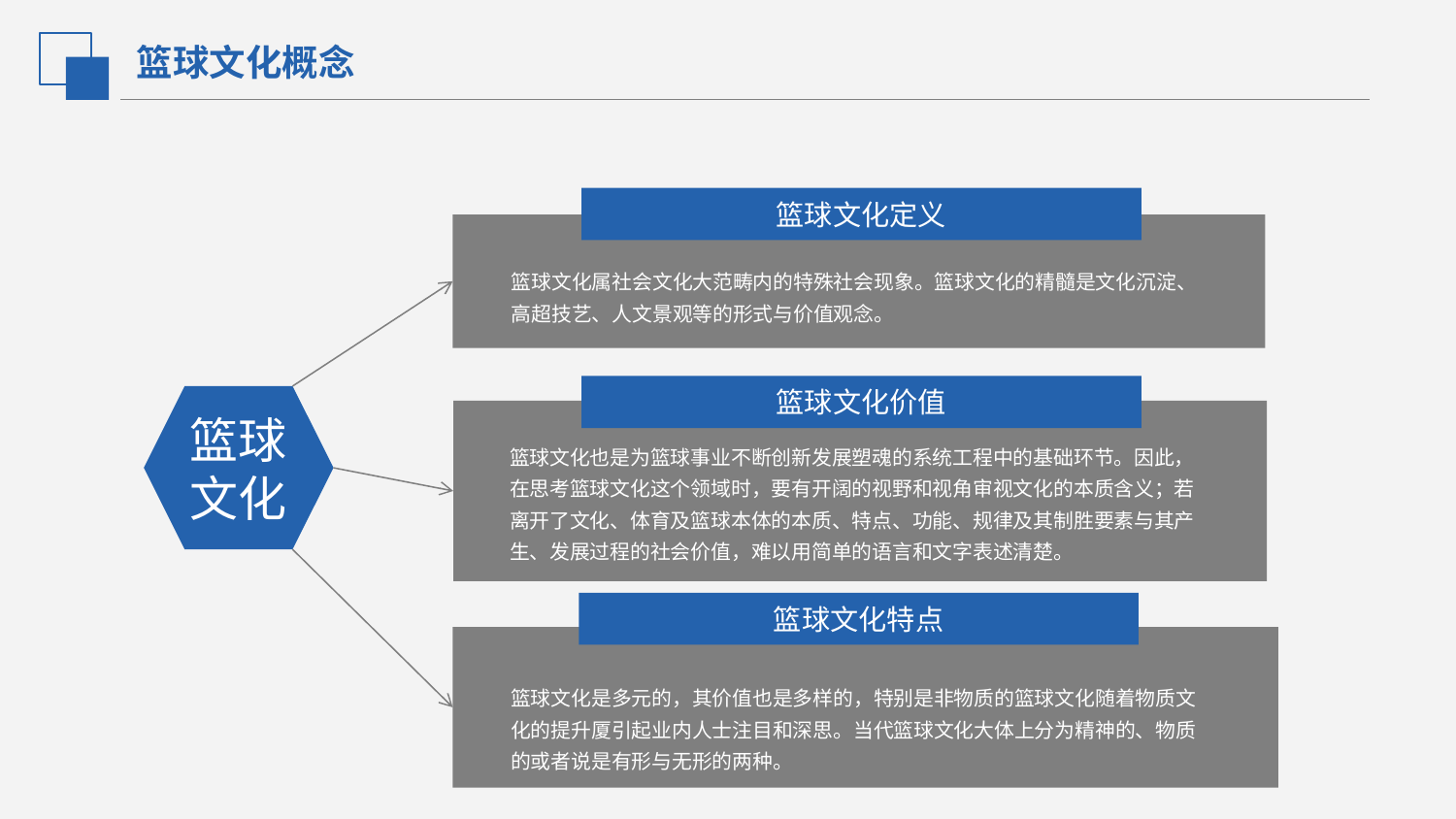

篮球文化概念
篮球文化定义

篮球文化属社会文化大范畴内的特殊社会现象。篮球文化的精髓是文化沉淀、高超技艺、人文景观等的形式与价值观念。
篮球文化价值
篮球文化

篮球文化也是为篮球事业不断创新发展塑魂的系统工程中的基础环节。因此，在思考篮球文化这个领域时，要有开阔的视野和视角审视文化的本质含义；若离开了文化、体育及篮球本体的本质、特点、功能、规律及其制胜要素与其产生、发展过程的社会价值，难以用简单的语言和文字表述清楚。
篮球文化特点

篮球文化是多元的，其价值也是多样的，特别是非物质的篮球文化随着物质文化的提升厦引起业内人士注目和深思。当代篮球文化大体上分为精神的、物质的或者说是有形与无形的两种。